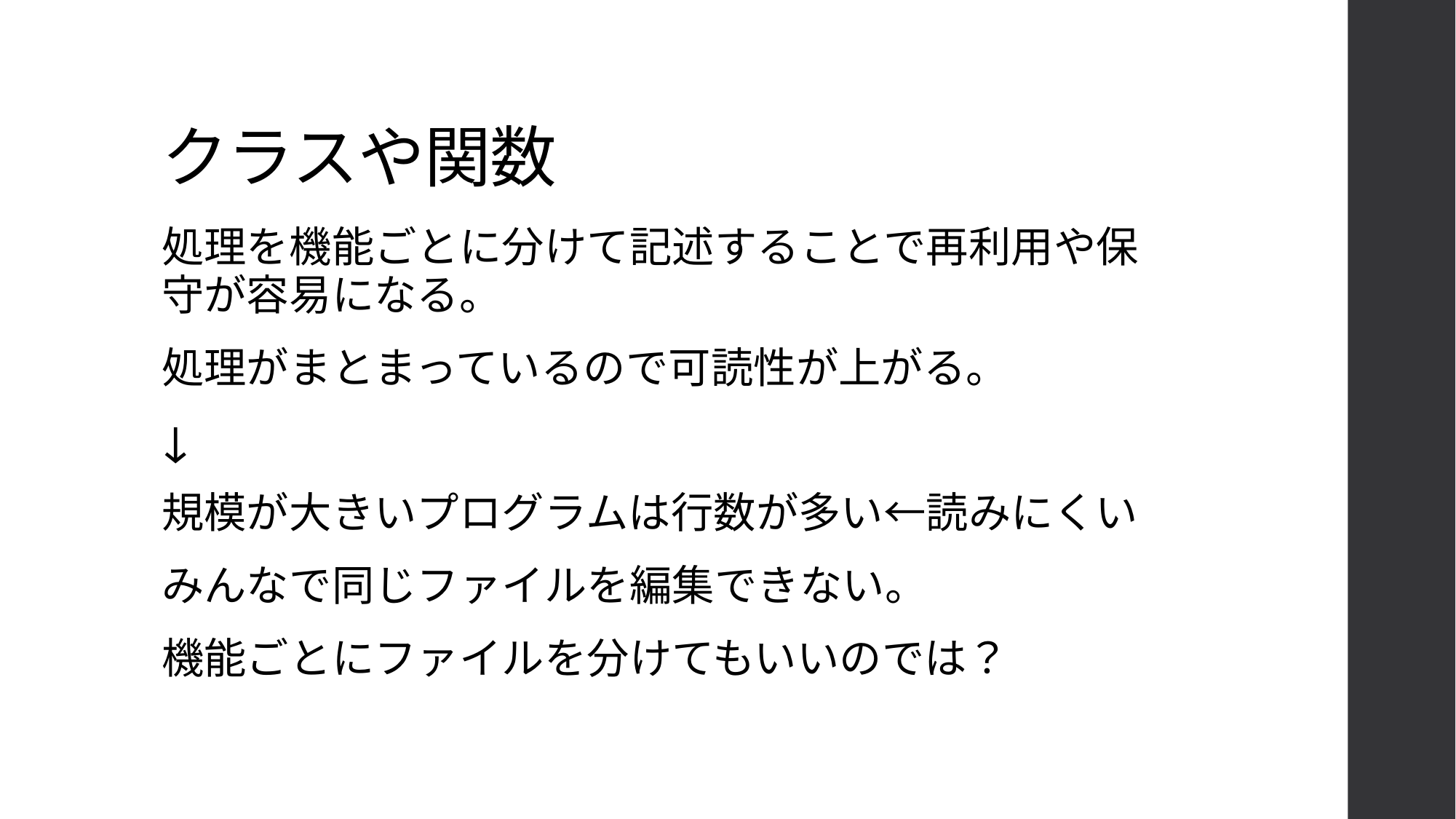

# クラスや関数
処理を機能ごとに分けて記述することで再利用や保守が容易になる。
処理がまとまっているので可読性が上がる。
↓
規模が大きいプログラムは行数が多い←読みにくい
みんなで同じファイルを編集できない。
機能ごとにファイルを分けてもいいのでは？